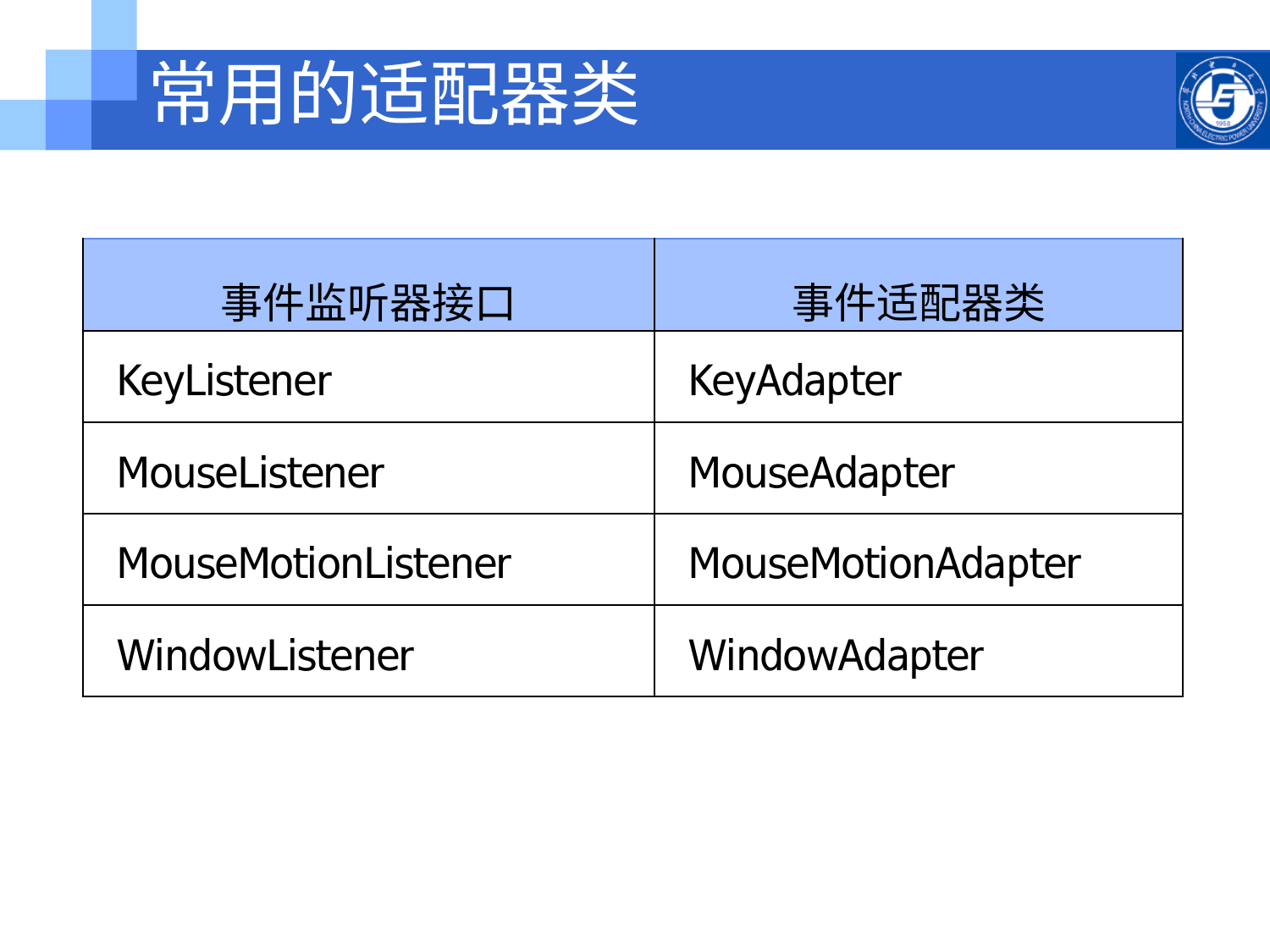

# 常用的适配器类
| 事件监听器接口 | 事件适配器类 |
| --- | --- |
| KeyListener | KeyAdapter |
| MouseListener | MouseAdapter |
| MouseMotionListener | MouseMotionAdapter |
| WindowListener | WindowAdapter |